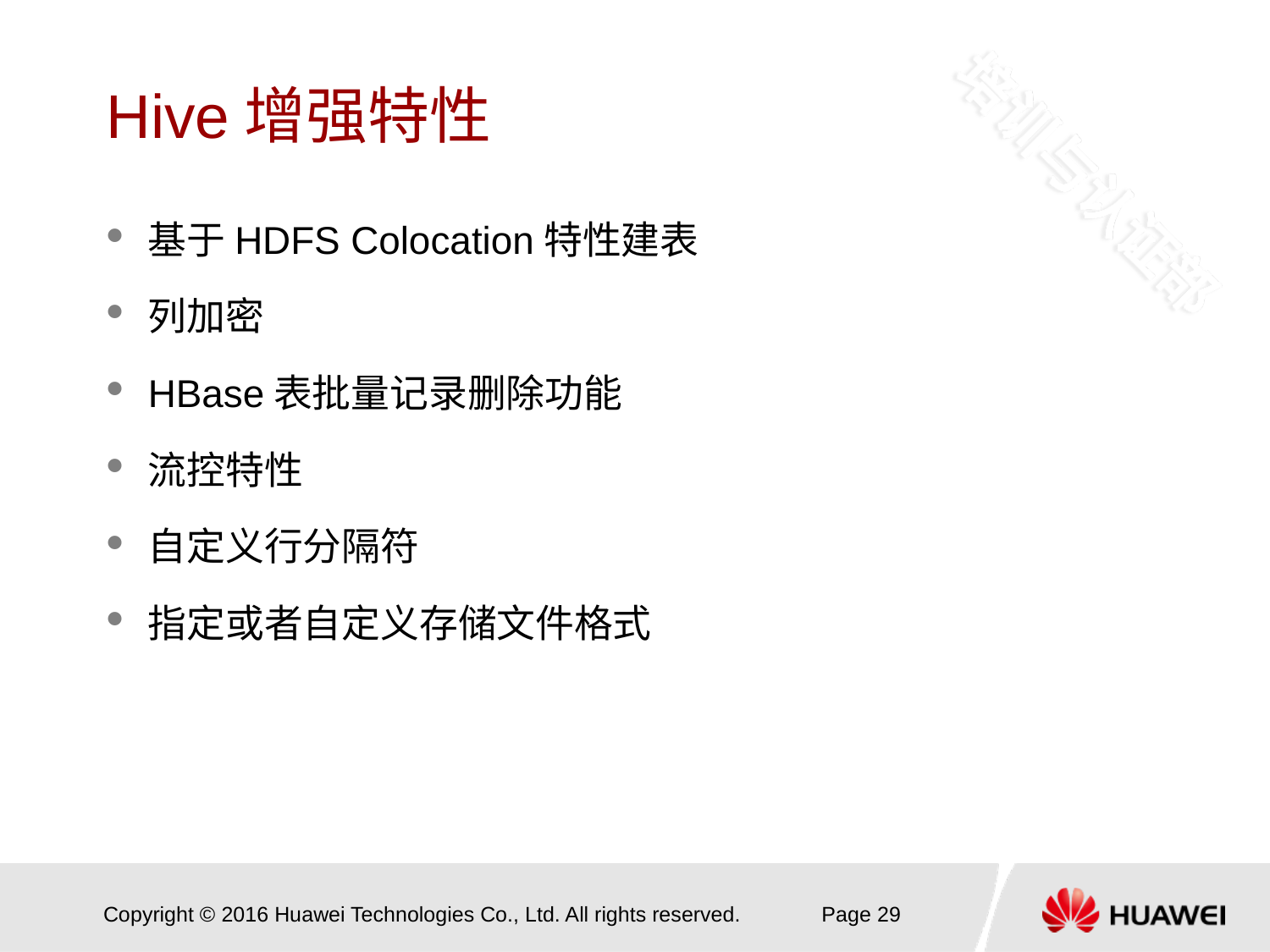

# Hive增强特性
基于HDFS Colocation特性建表
列加密
HBase表批量记录删除功能
流控特性
自定义行分隔符
指定或者自定义存储文件格式